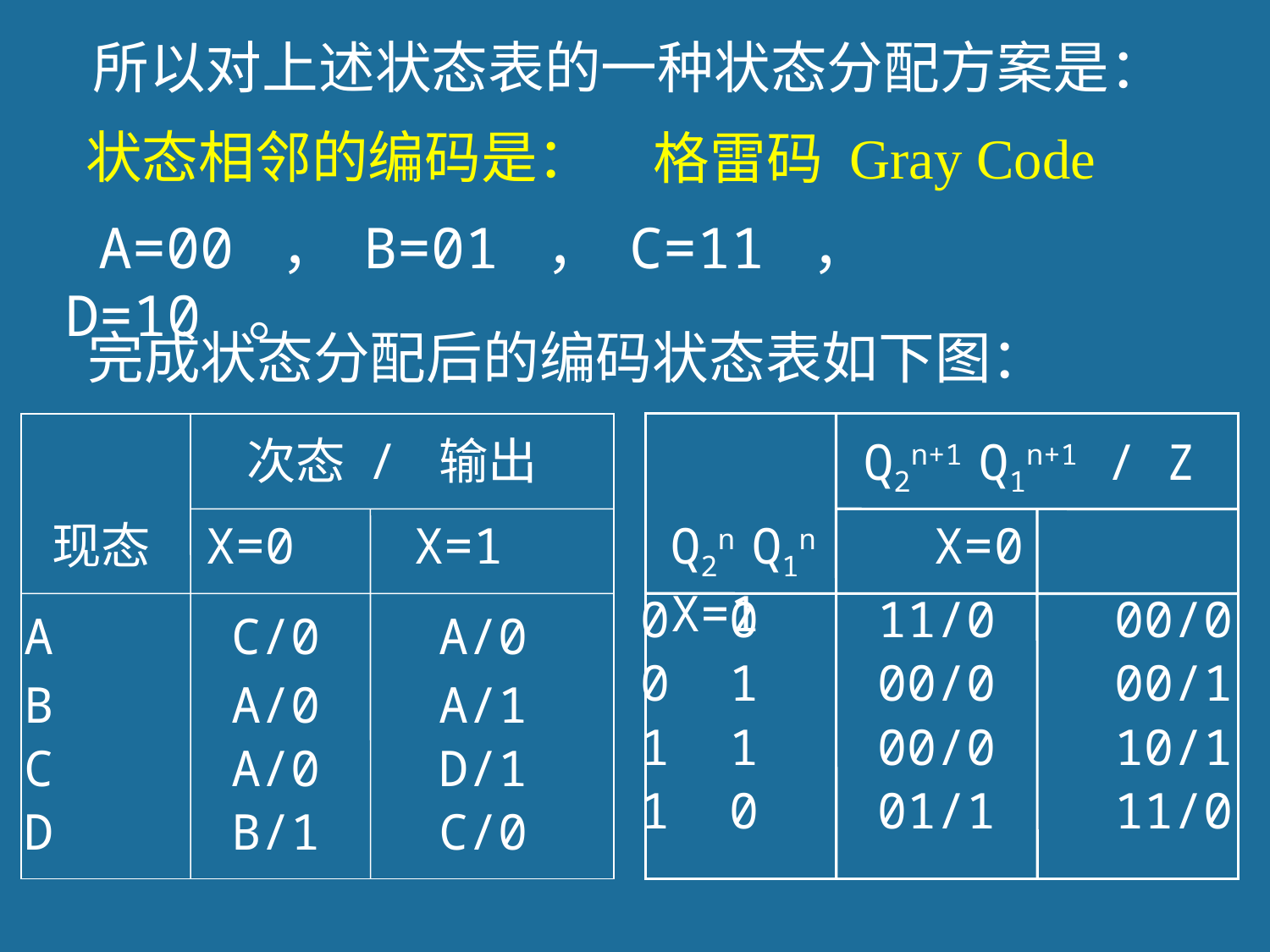

所以对上述状态表的一种状态分配方案是：
  状态相邻的编码是：
格雷码 Gray Code
  A=00 ， B=01 ， C=11 ， D=10 。
 完成状态分配后的编码状态表如下图：

次态 / 输出
Q2n+1 Q1n+1 / Z
现态    X=0    X=1

Q2n Q1n    X=0     X=1

0  0    11/0    00/0

A      C/0    A/0

0  1    00/0    00/1
B      A/0    A/1
1  1    00/0    10/1
C      A/0    D/1
1  0    01/1    11/0
D      B/1    C/0
102